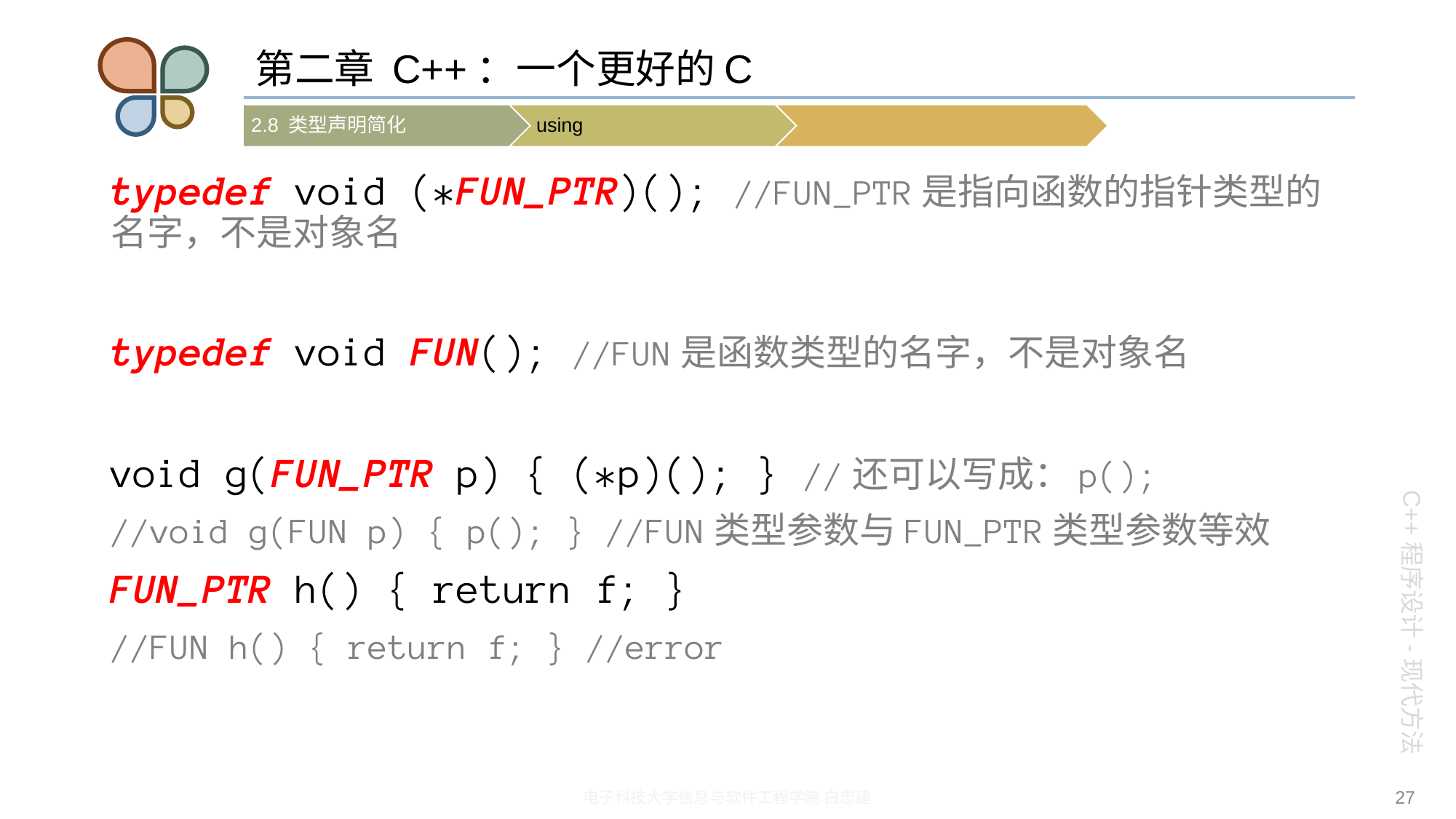

# 第二章 C++：一个更好的C
2.8 类型声明简化
using

typedef void (*FUN_PTR)(); //FUN_PTR是指向函数的指针类型的名字，不是对象名

typedef void FUN(); //FUN是函数类型的名字，不是对象名

void g(FUN_PTR p) { (*p)(); } //还可以写成：p();
//void g(FUN p) { p(); } //FUN类型参数与FUN_PTR类型参数等效
FUN_PTR h() { return f; }
//FUN h() { return f; } //error

27